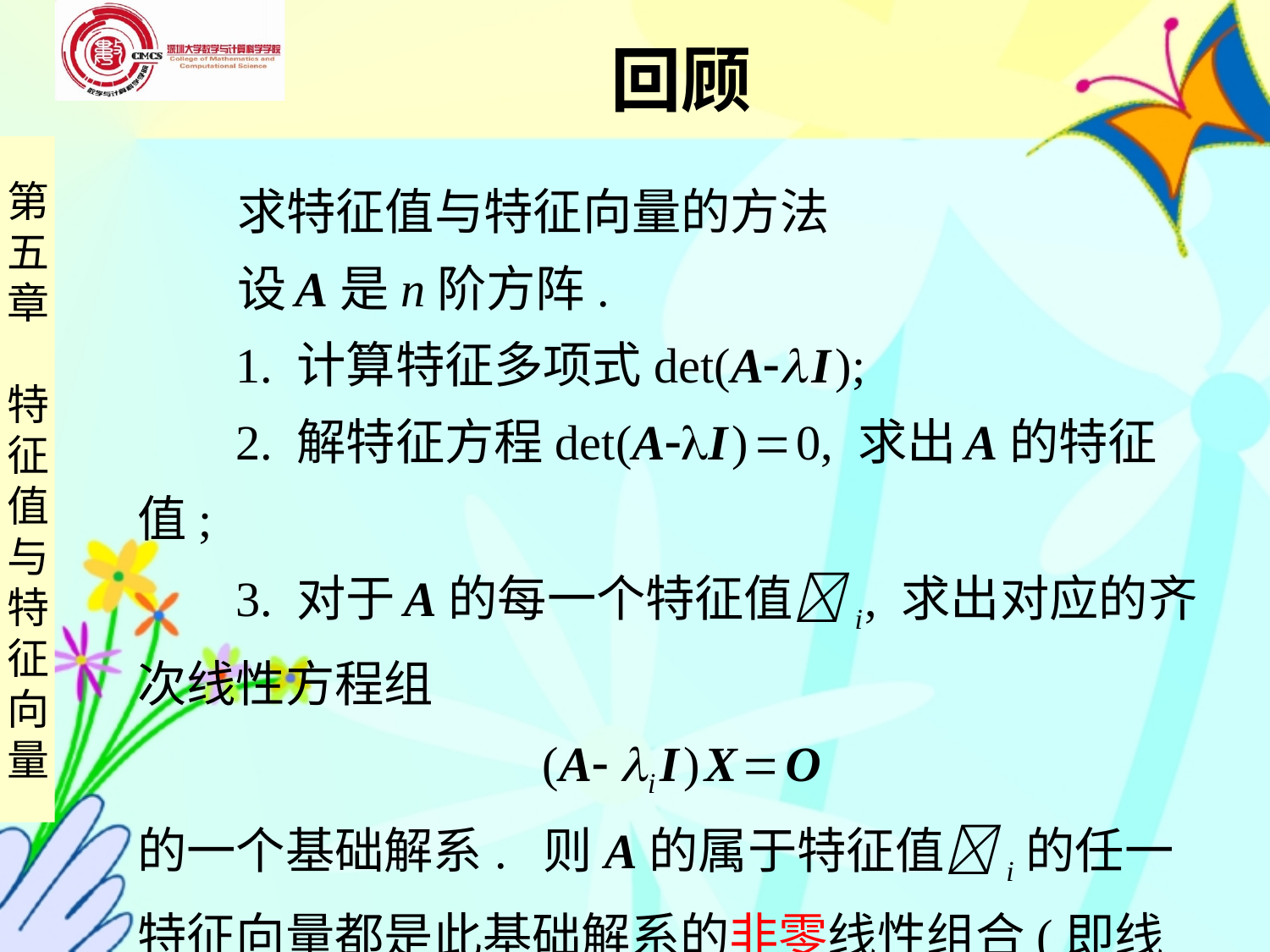

回顾
        求特征值与特征向量的方法
        设 A是n阶方阵.
        1. 计算特征多项式det(A−λ I );
        2. 解特征方程det(A−λI ) = 0, 求出 A的特征值;
        3. 对于 A的每一个特征值λi , 求出对应的齐次线性方程组
                                 (A− λi I ) X = O
的一个基础解系.  则A的属于特征值λi的任一特征向量都是此基础解系的非零线性组合(即线性组合中的系数不全为零).